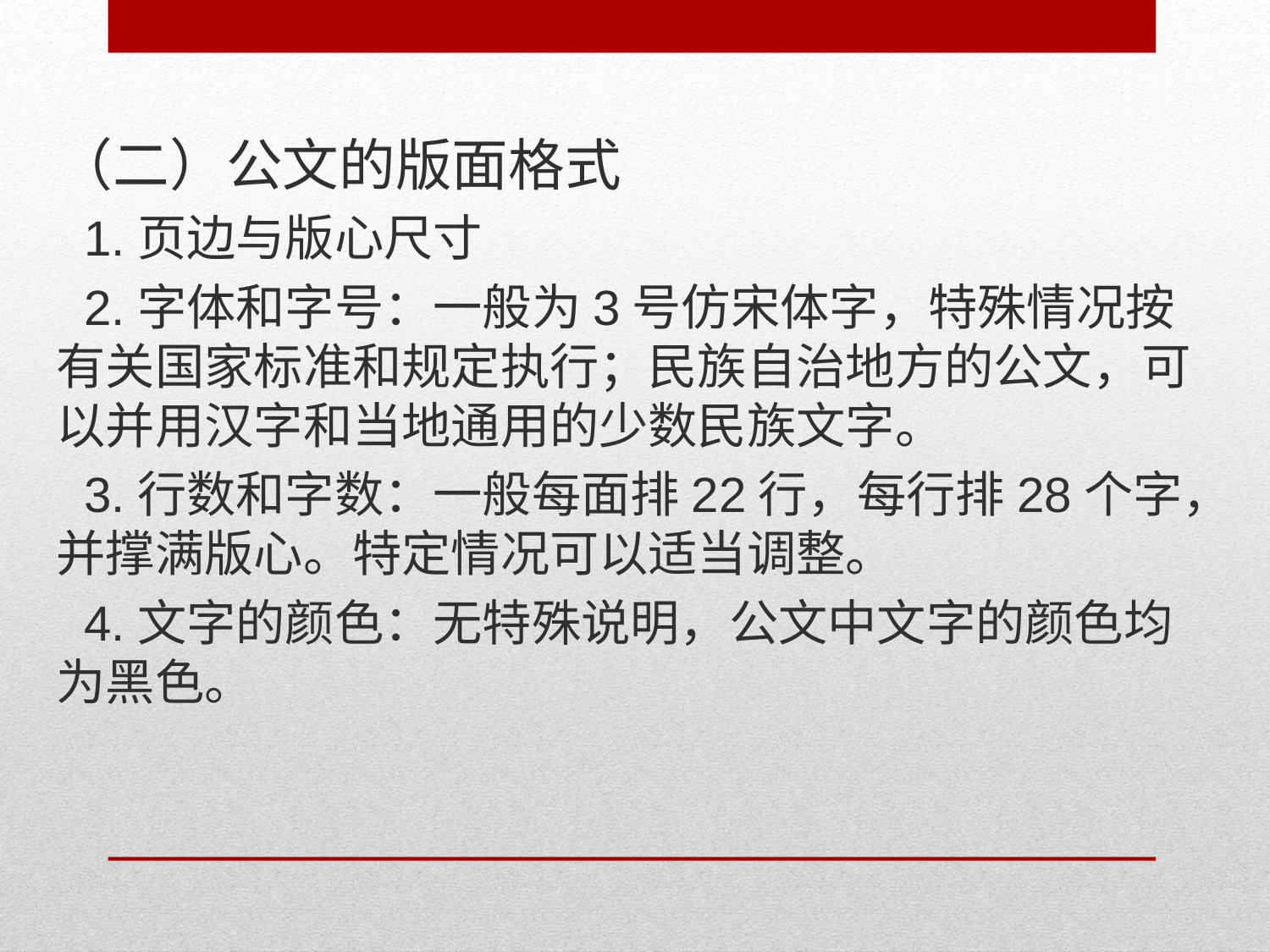

（二）公文的版面格式
  1.页边与版心尺寸
  2.字体和字号：一般为3号仿宋体字，特殊情况按有关国家标准和规定执行；民族自治地方的公文，可以并用汉字和当地通用的少数民族文字。
  3.行数和字数：一般每面排22行，每行排28个字，并撑满版心。特定情况可以适当调整。
  4.文字的颜色：无特殊说明，公文中文字的颜色均为黑色。